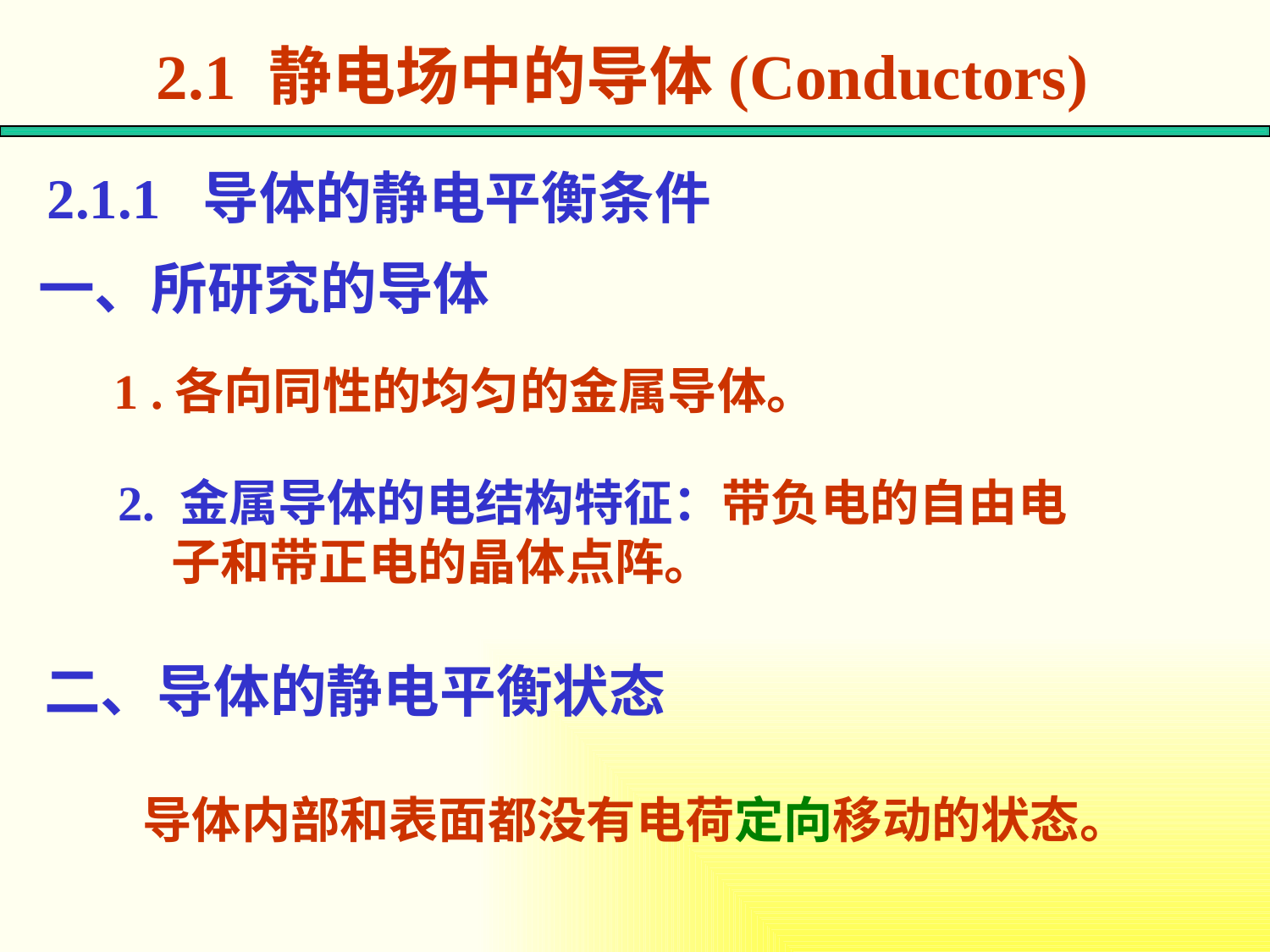

2.1 静电场中的导体(Conductors)

2.1.1  导体的静电平衡条件
一、所研究的导体
1 .各向同性的均匀的金属导体。
2. 金属导体的电结构特征：带负电的自由电子和带正电的晶体点阵。
二、导体的静电平衡状态
导体内部和表面都没有电荷定向移动的状态。